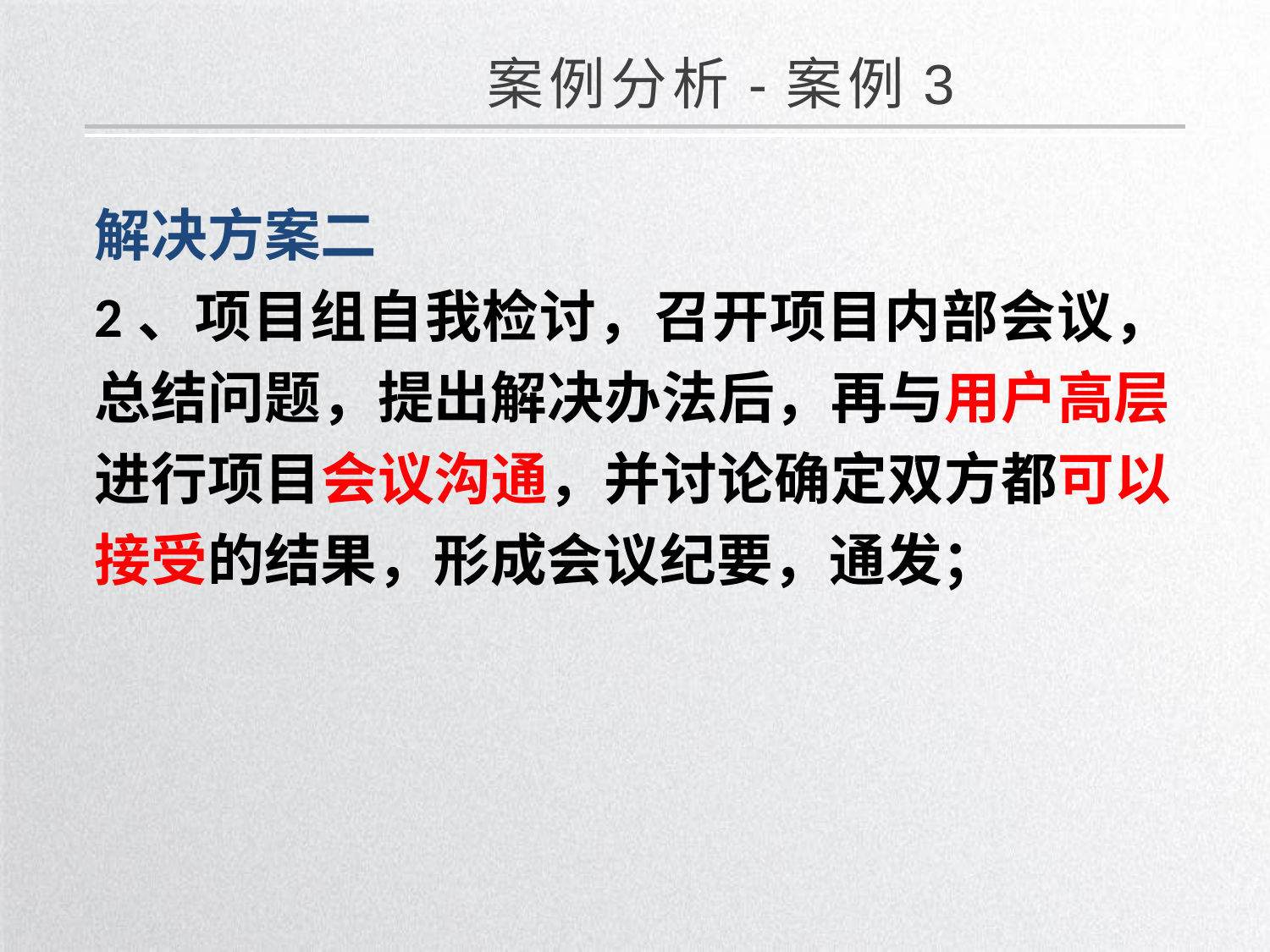

案例分析-案例3
解决方案二
2、项目组自我检讨，召开项目内部会议，总结问题，提出解决办法后，再与用户高层进行项目会议沟通，并讨论确定双方都可以接受的结果，形成会议纪要，通发；